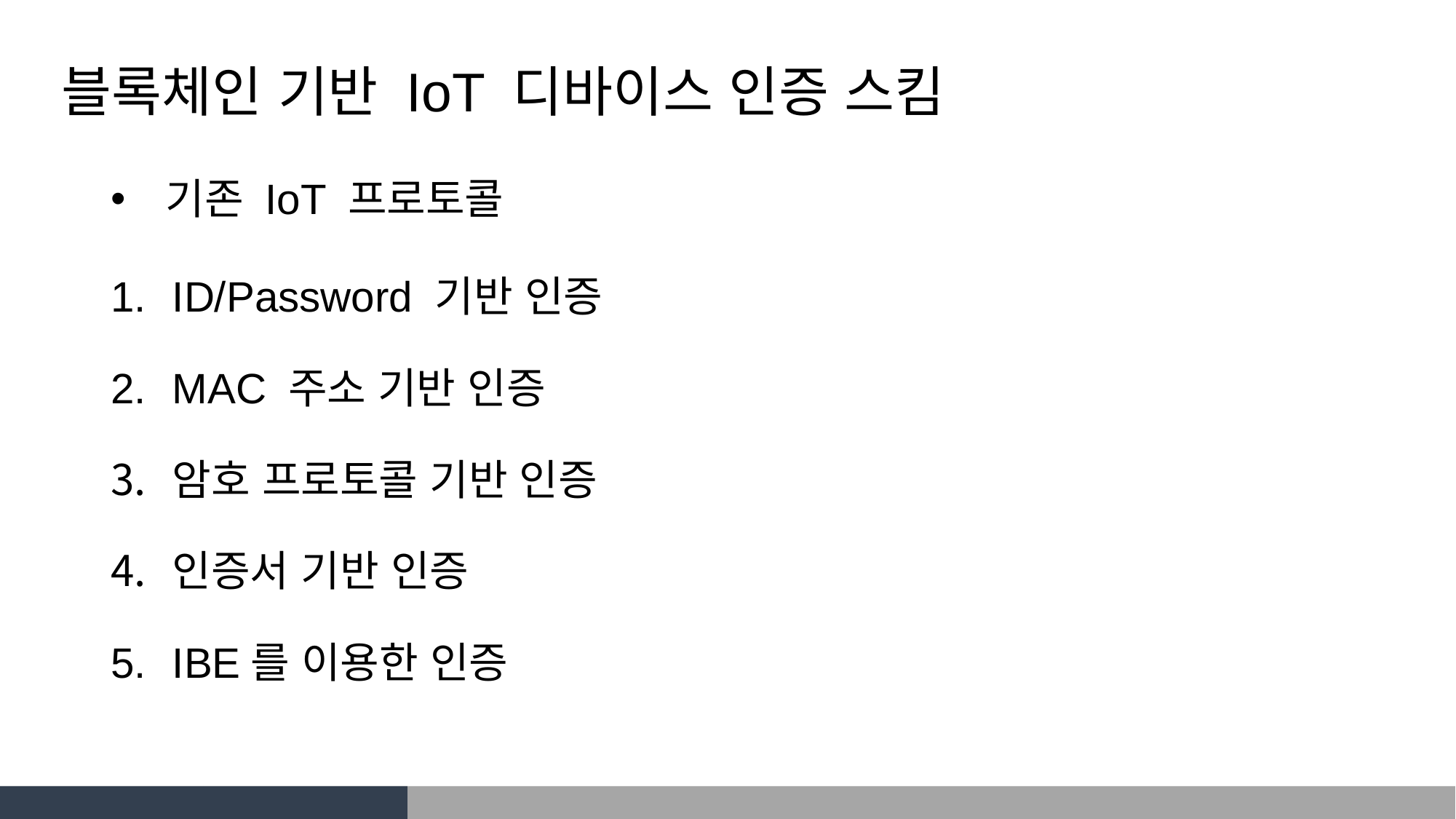

블록체인 기반 IoT 디바이스 인증 스킴
기존 IoT 프로토콜
ID/Password 기반 인증

MAC 주소 기반 인증

암호 프로토콜 기반 인증

인증서 기반 인증

IBE를 이용한 인증